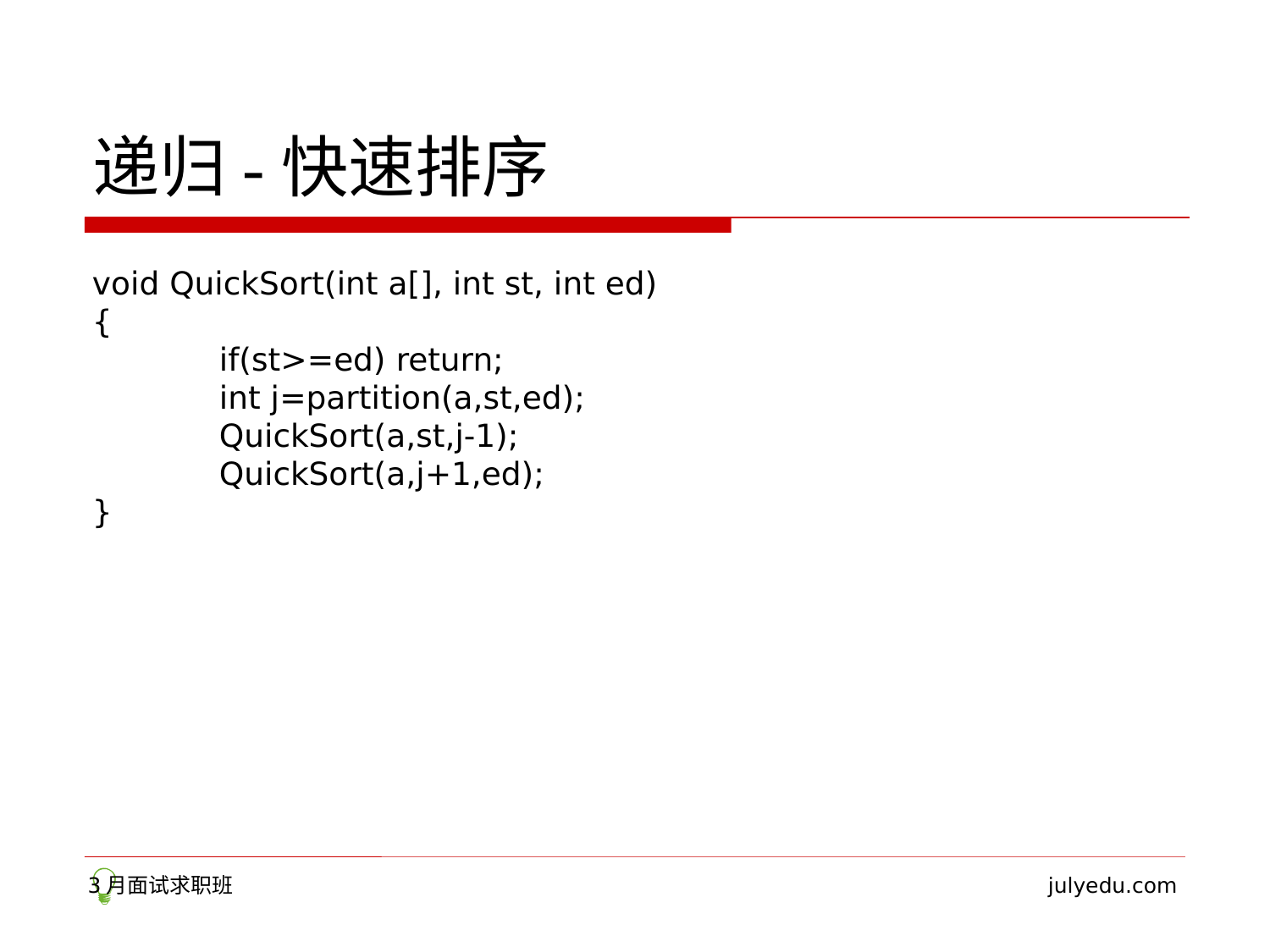

# 递归-快速排序
void QuickSort(int a[], int st, int ed)
{
	if(st>=ed) return;
	int j=partition(a,st,ed);
	QuickSort(a,st,j-1);
	QuickSort(a,j+1,ed);
}
3月面试求职班
julyedu.com